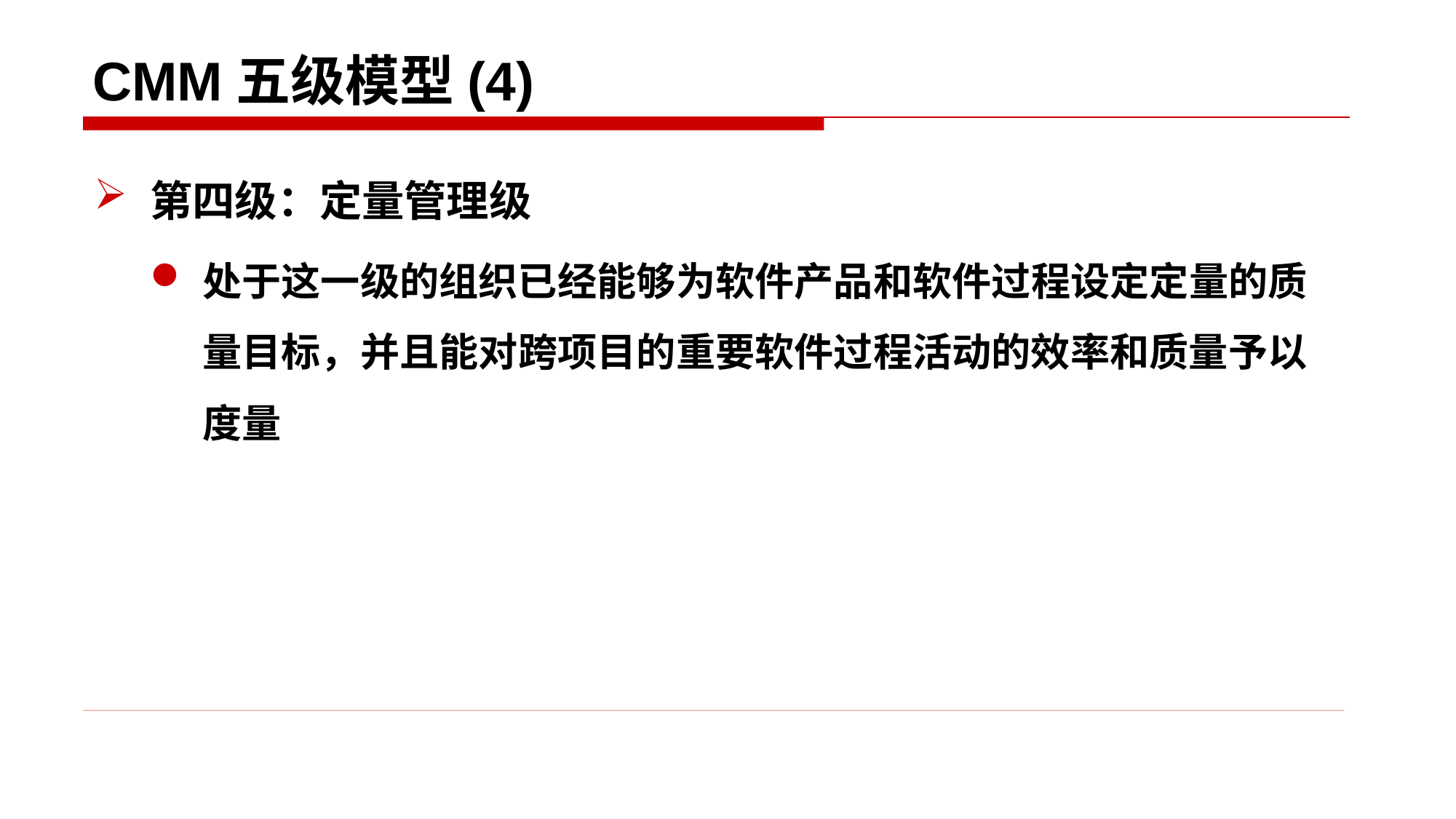

# CMM五级模型(4)
第四级：定量管理级
处于这一级的组织已经能够为软件产品和软件过程设定定量的质量目标，并且能对跨项目的重要软件过程活动的效率和质量予以度量